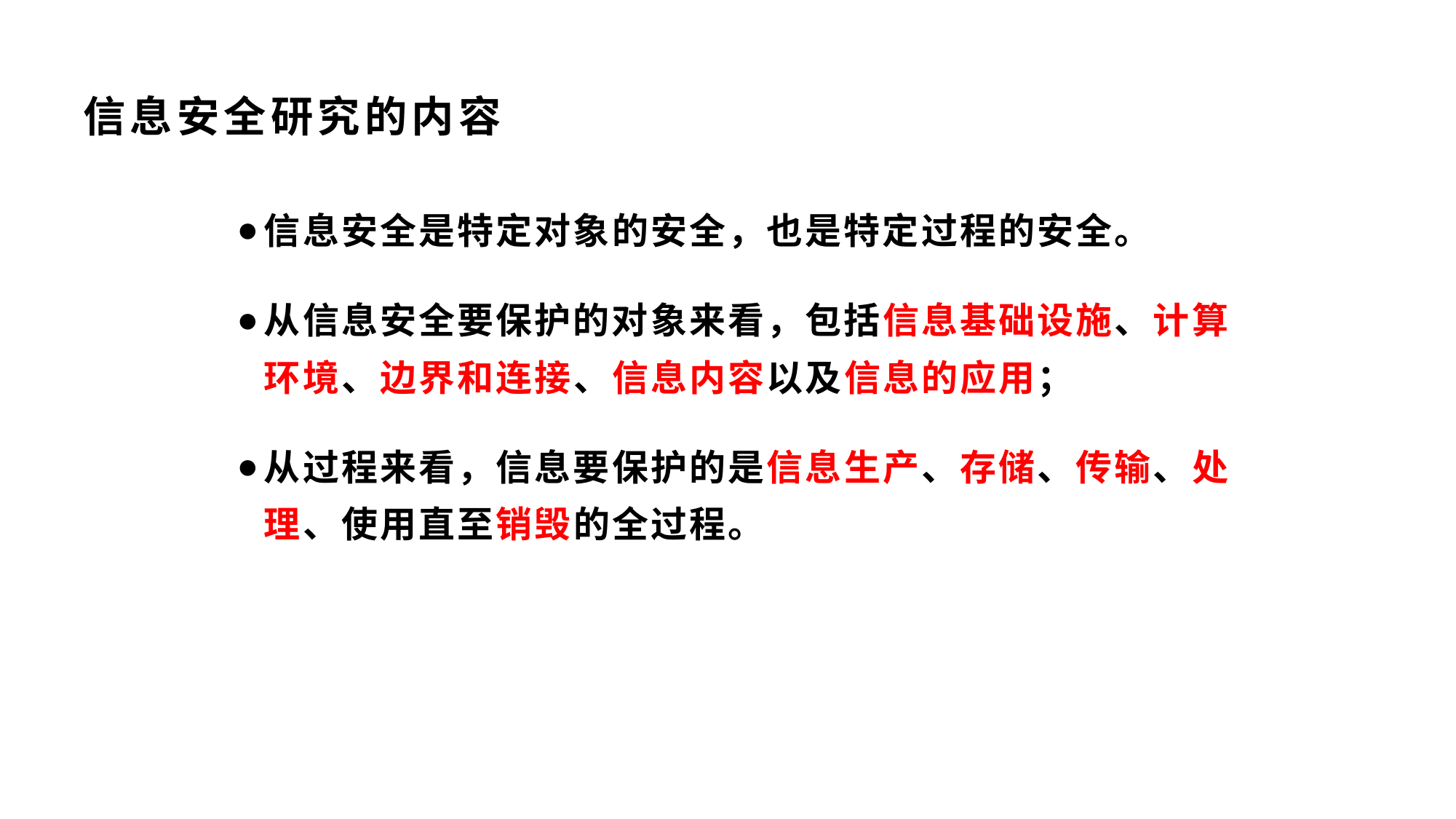

# 信息安全研究的内容
信息安全是特定对象的安全，也是特定过程的安全。
从信息安全要保护的对象来看，包括信息基础设施、计算环境、边界和连接、信息内容以及信息的应用；
从过程来看，信息要保护的是信息生产、存储、传输、处理、使用直至销毁的全过程。